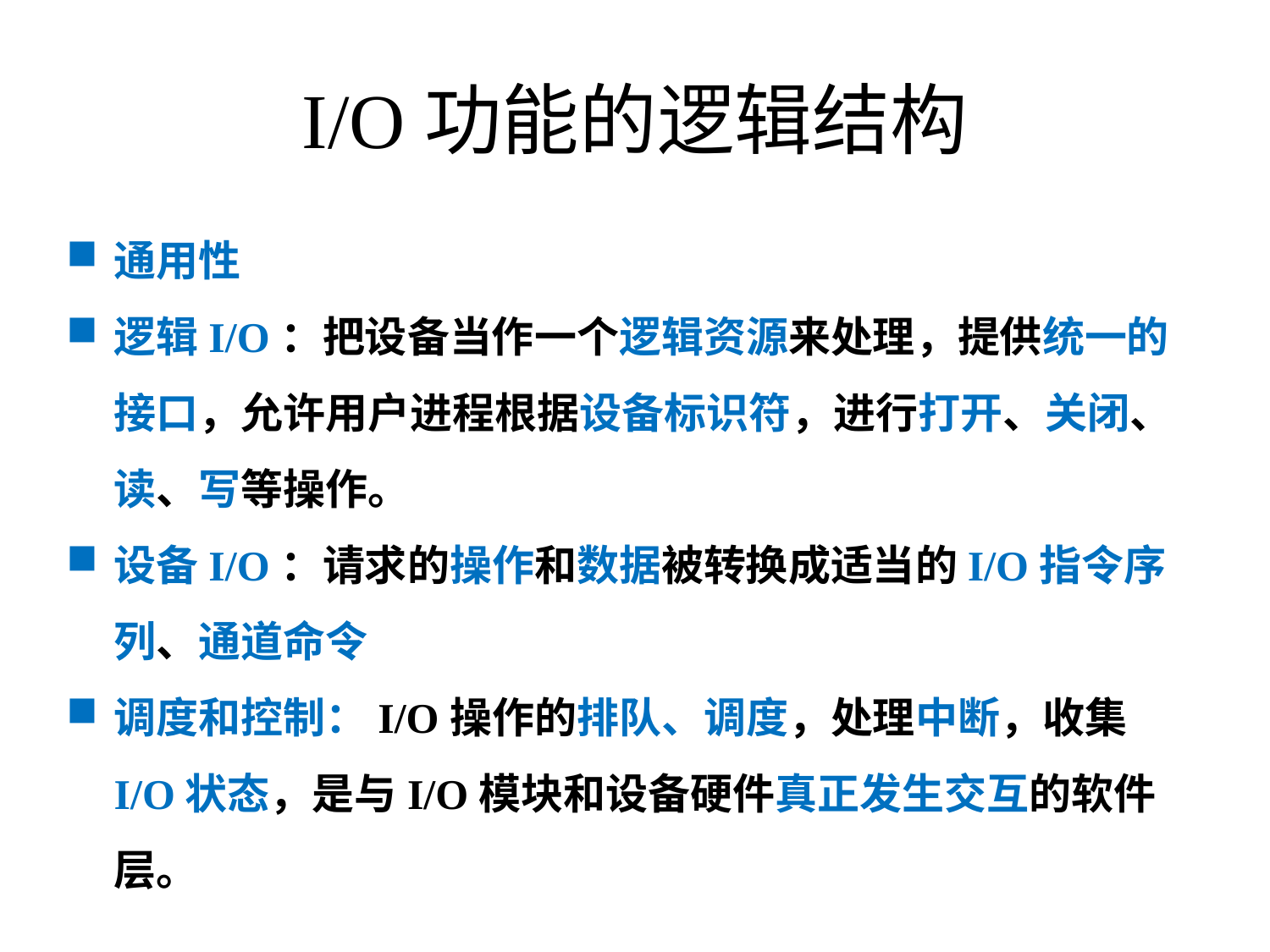

# I/O功能的逻辑结构
通用性
逻辑I/O：把设备当作一个逻辑资源来处理，提供统一的接口，允许用户进程根据设备标识符，进行打开、关闭、读、写等操作。
设备I/O：请求的操作和数据被转换成适当的I/O指令序列、通道命令
调度和控制：I/O操作的排队、调度，处理中断，收集I/O状态，是与I/O模块和设备硬件真正发生交互的软件层。